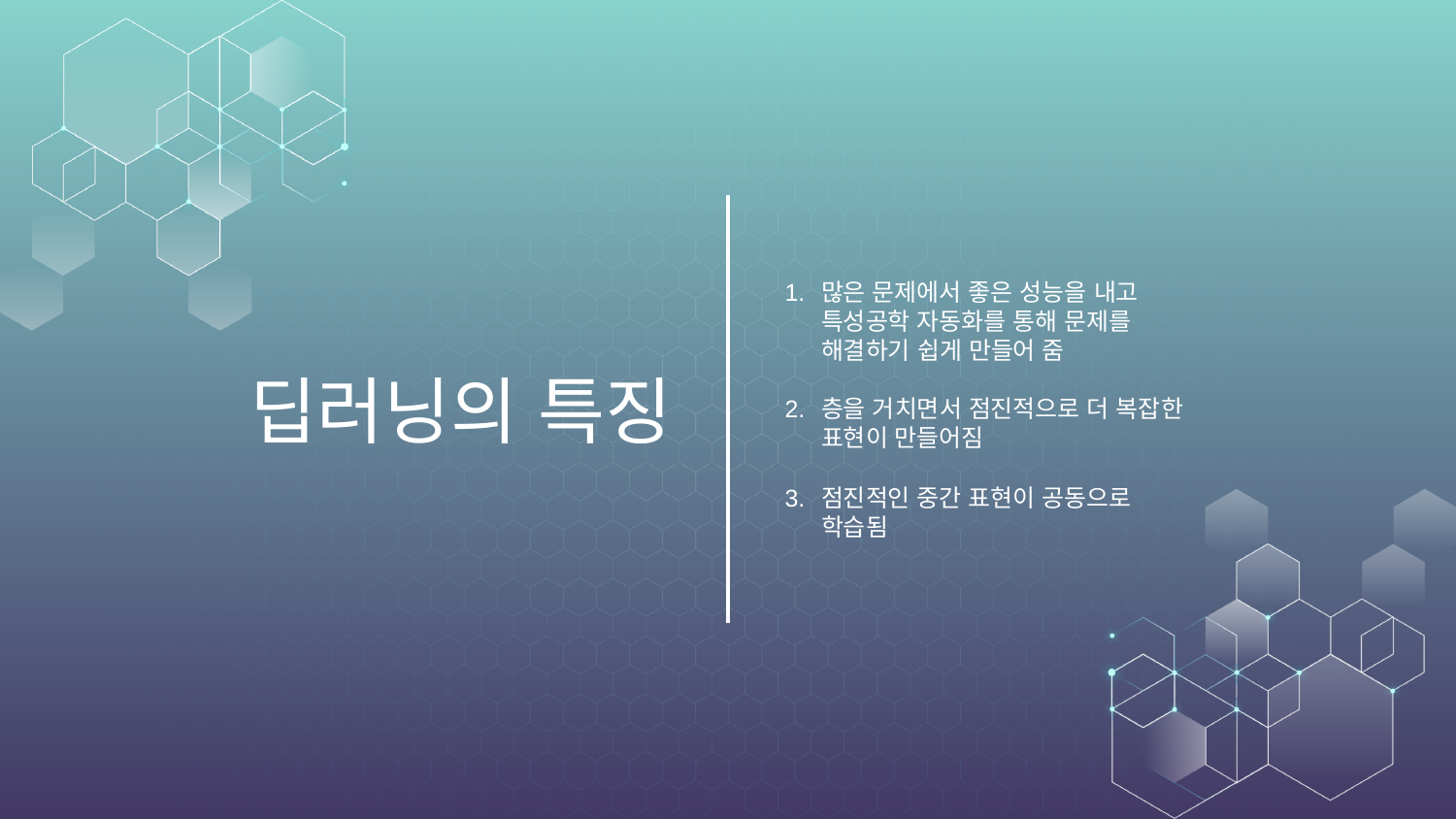

많은 문제에서 좋은 성능을 내고 특성공학 자동화를 통해 문제를 해결하기 쉽게 만들어 줌

층을 거치면서 점진적으로 더 복잡한 표현이 만들어짐

점진적인 중간 표현이 공동으로 학습됨
# 딥러닝의 특징